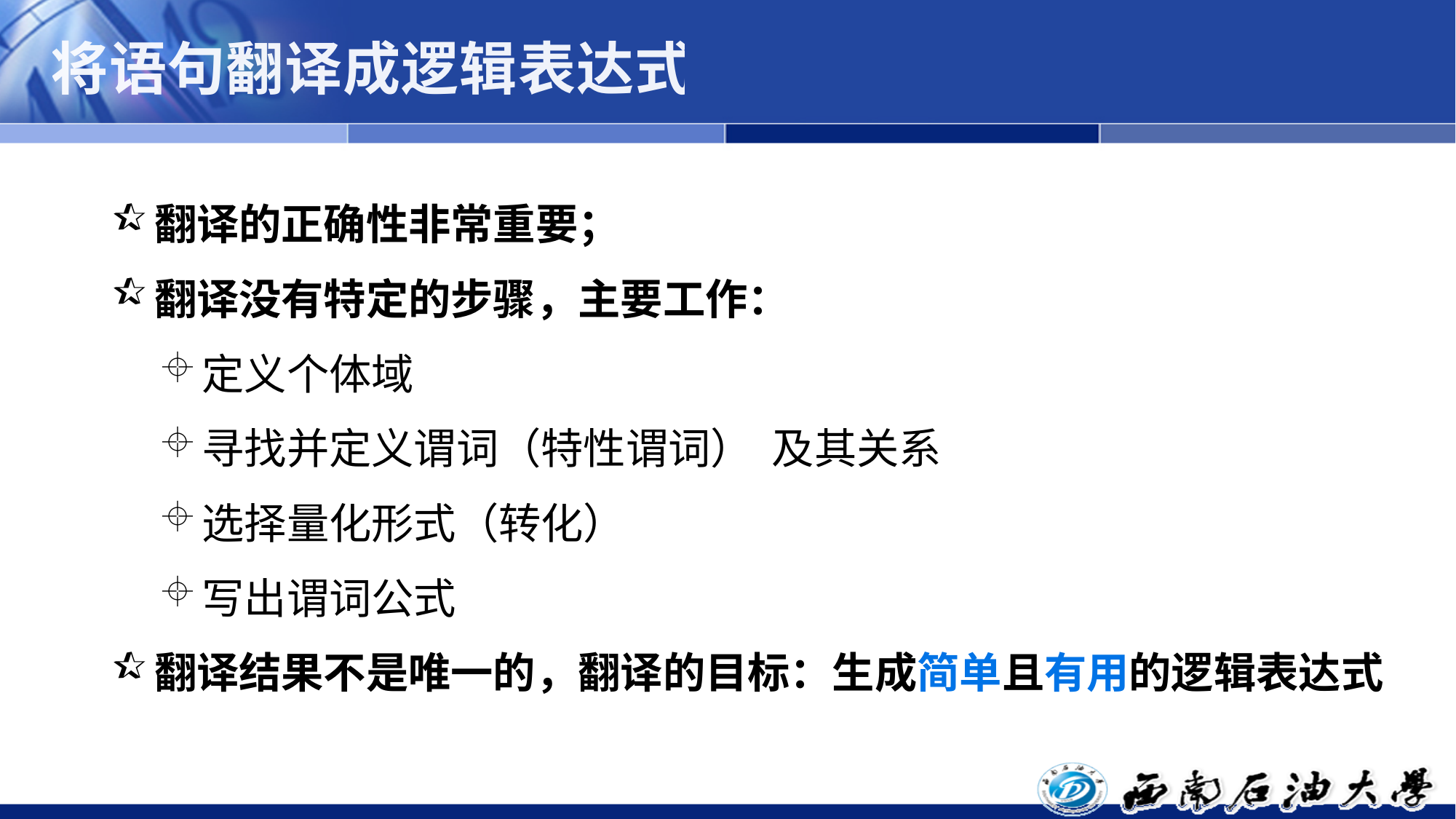

# 将语句翻译成逻辑表达式
翻译的正确性非常重要；
翻译没有特定的步骤，主要工作：
定义个体域
寻找并定义谓词（特性谓词）  及其关系
选择量化形式（转化）
写出谓词公式
翻译结果不是唯一的，翻译的目标：生成简单且有用的逻辑表达式